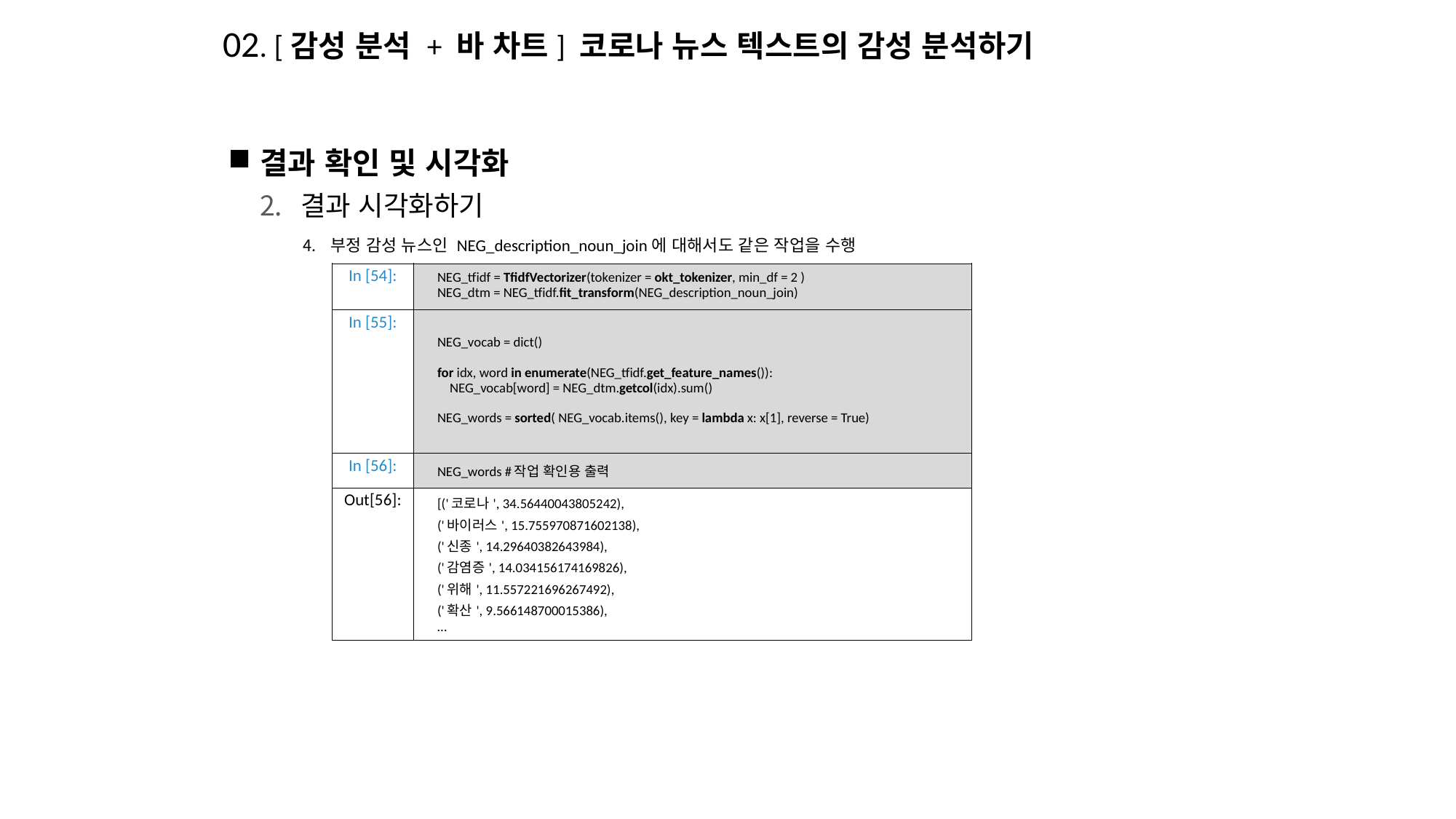

# 02. [감성 분석 + 바 차트] 코로나 뉴스 텍스트의 감성 분석하기
결과 확인 및 시각화
결과 시각화하기
부정 감성 뉴스인 NEG_description_noun_join에 대해서도 같은 작업을 수행

| In [54]: | NEG\_tfidf = TfidfVectorizer(tokenizer = okt\_tokenizer, min\_df = 2 ) NEG\_dtm = NEG\_tfidf.fit\_transform(NEG\_description\_noun\_join) |
| --- | --- |
| In [55]: | NEG\_vocab = dict() for idx, word in enumerate(NEG\_tfidf.get\_feature\_names()): NEG\_vocab[word] = NEG\_dtm.getcol(idx).sum() NEG\_words = sorted( NEG\_vocab.items(), key = lambda x: x[1], reverse = True) |
| In [56]: | NEG\_words #작업 확인용 출력 |
| Out[56]: | [('코로나', 34.56440043805242), ('바이러스', 15.755970871602138), ('신종', 14.29640382643984), ('감염증', 14.034156174169826), ('위해', 11.557221696267492), ('확산', 9.566148700015386), … |